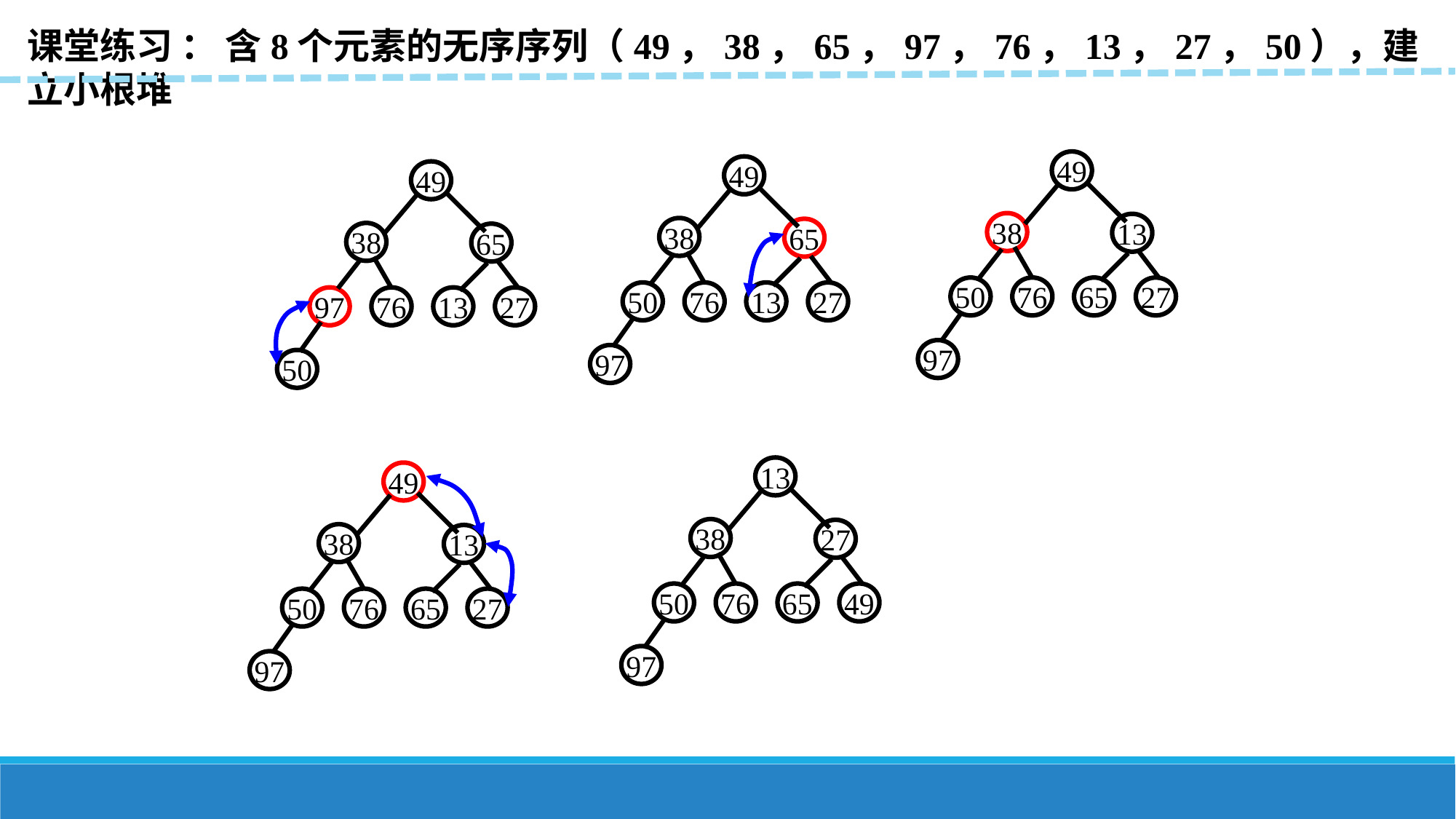

课堂练习 ： 含8个元素的无序序列（49，38，65，97，76，13，27，50），建立小根堆
49

38
13

50
76
65
27

97
49

38
65

50
76
13
27

97
49

38
65

97
76
13
27

50

13

38
27

50
76
65
49

97
49

38
13

50
76
65
27

97